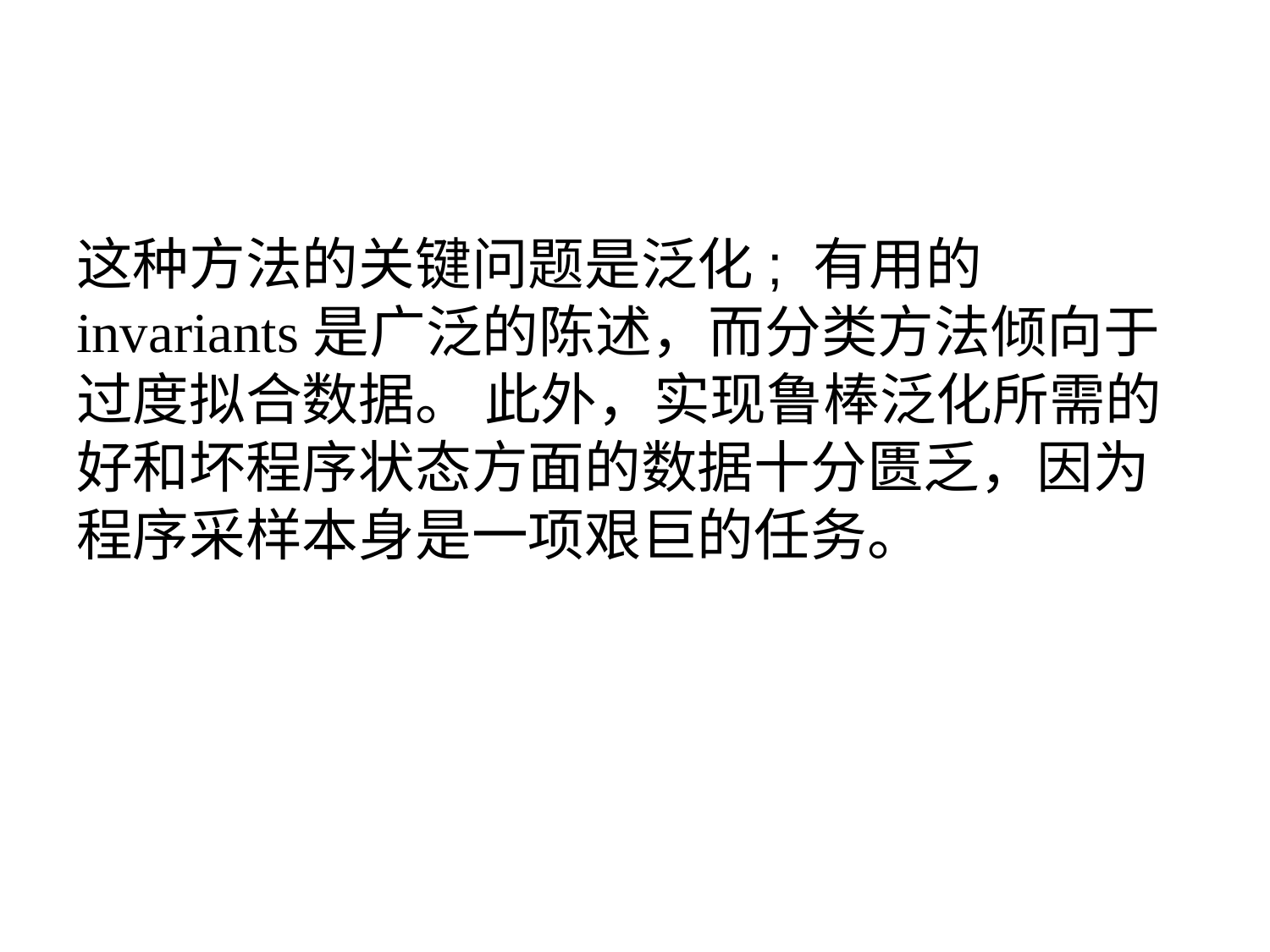

#
这种方法的关键问题是泛化; 有用的invariants是广泛的陈述，而分类方法倾向于过度拟合数据。 此外，实现鲁棒泛化所需的好和坏程序状态方面的数据十分匮乏，因为程序采样本身是一项艰巨的任务。